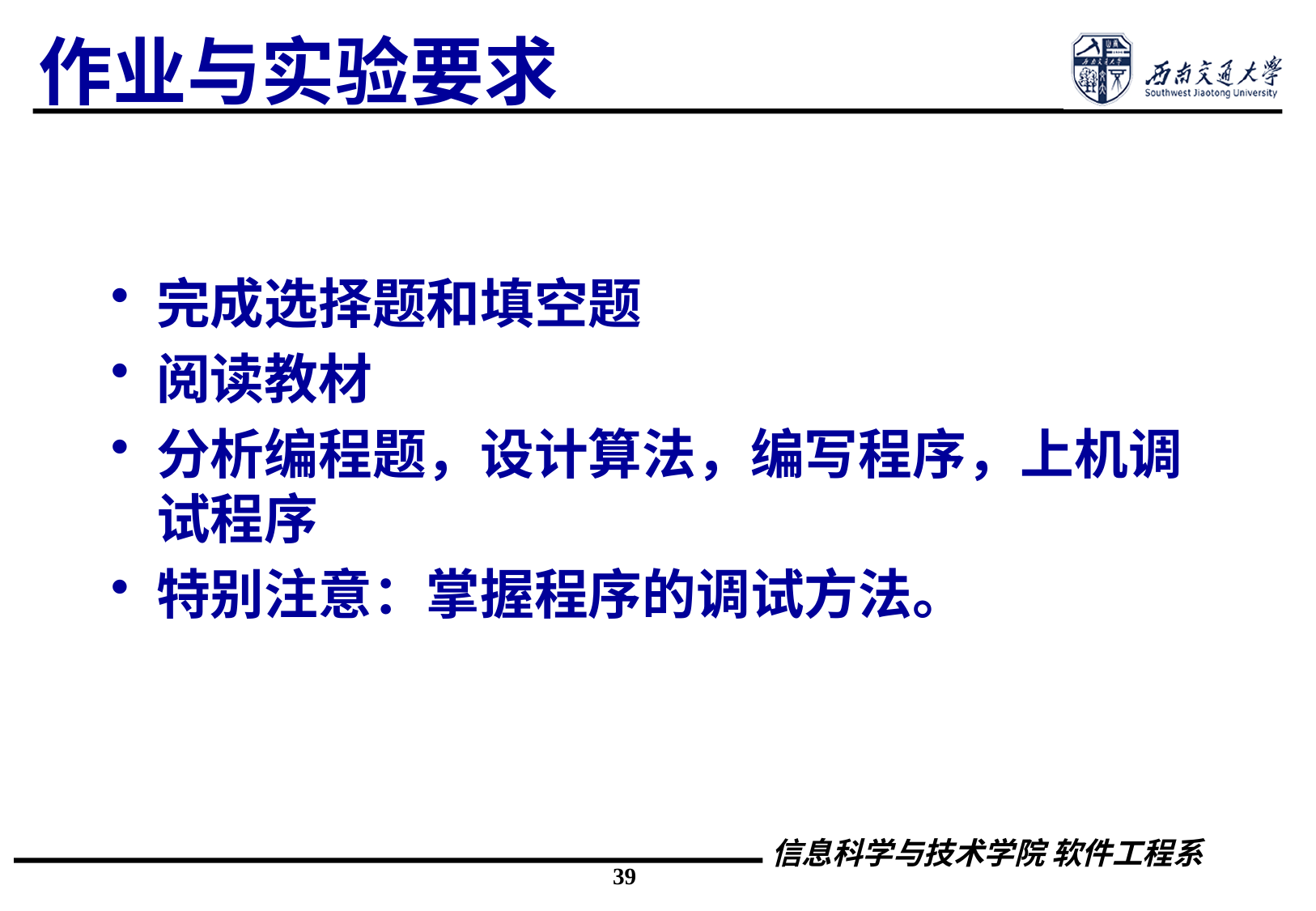

# 作业与实验要求
完成选择题和填空题
阅读教材
分析编程题，设计算法，编写程序，上机调试程序
特别注意：掌握程序的调试方法。

39